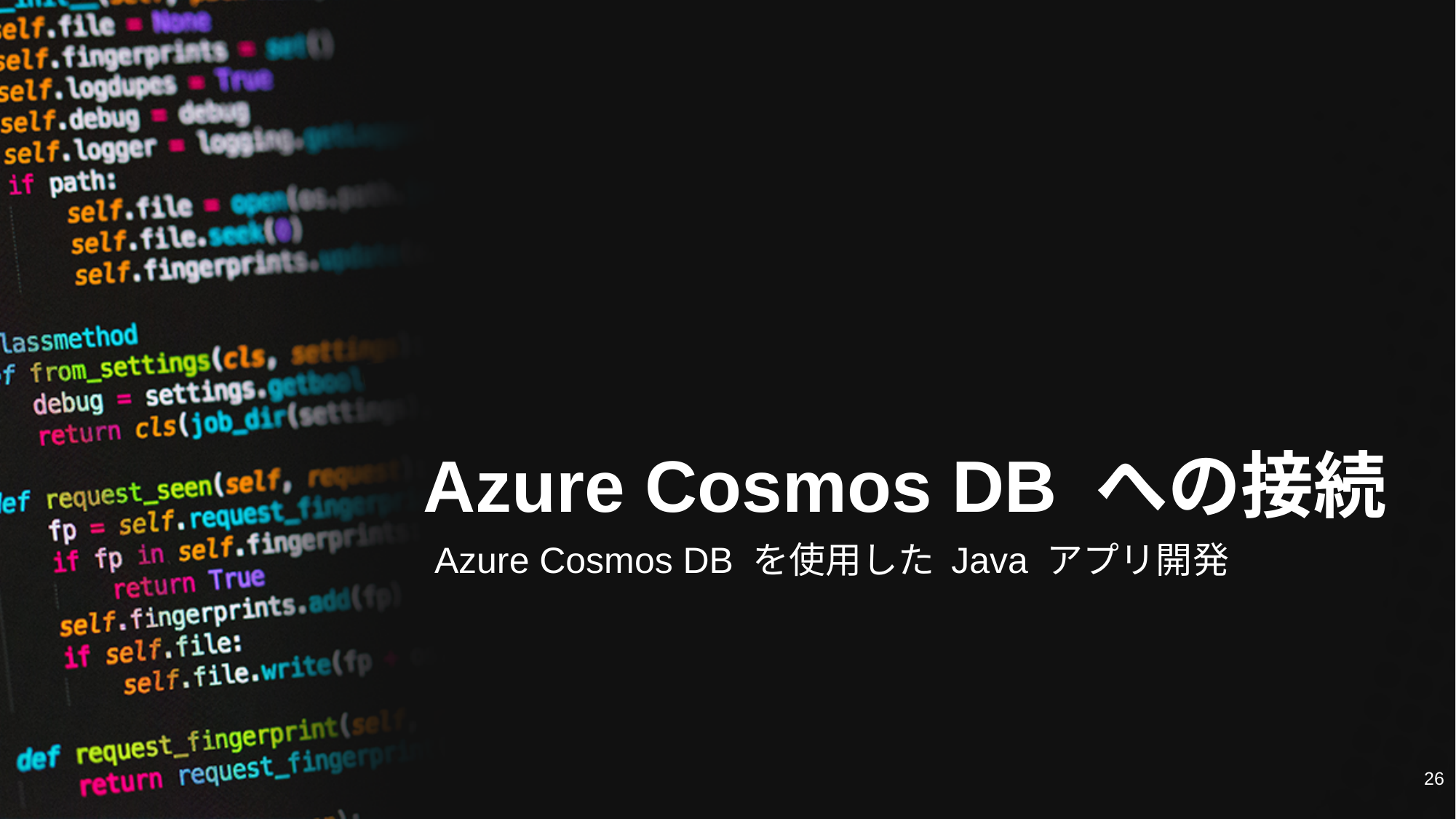

# Azure Cosmos DB への接続
Azure Cosmos DB を使用した Java アプリ開発
26